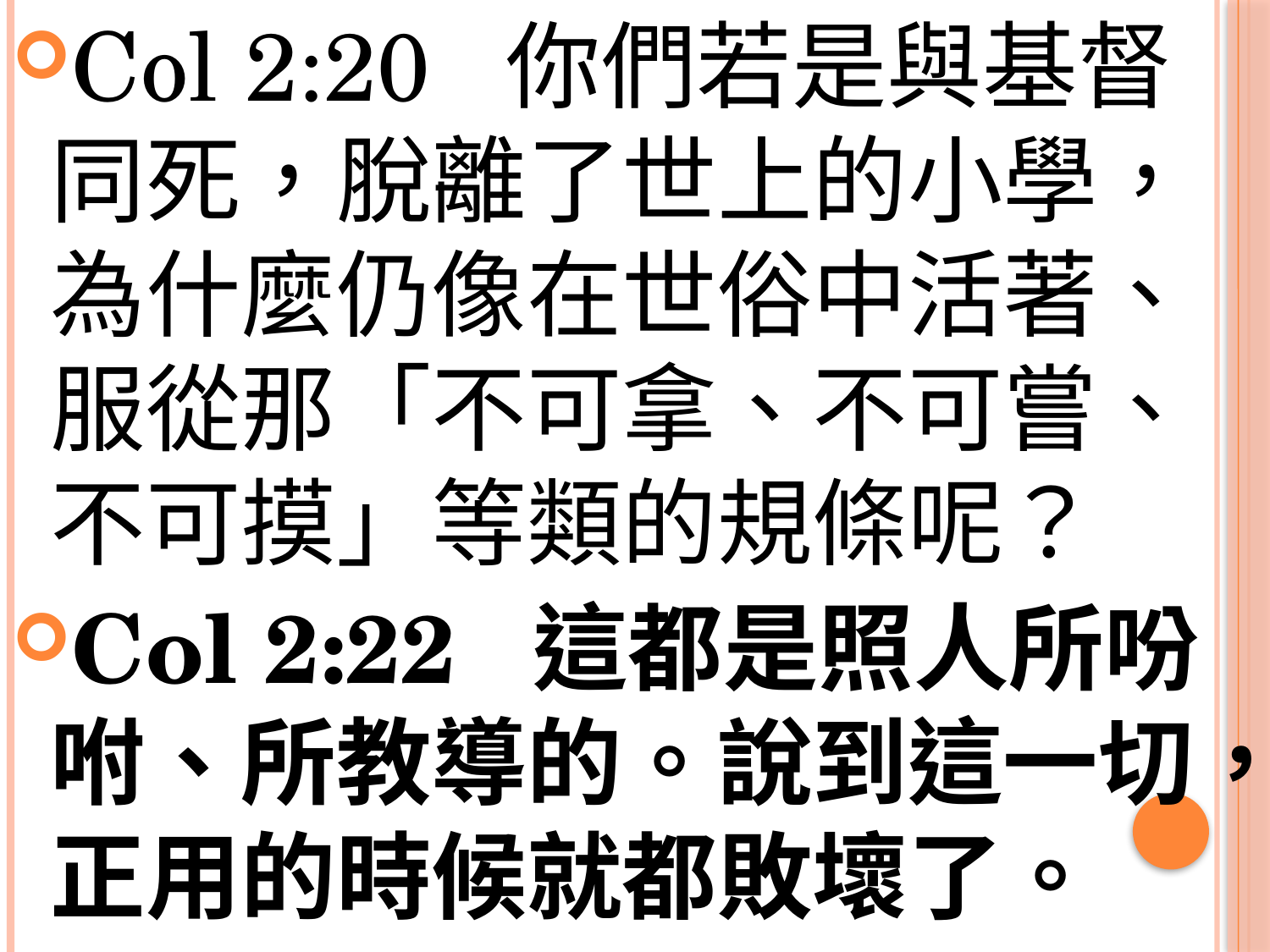

Col 2:20  你們若是與基督同死，脫離了世上的小學，為什麼仍像在世俗中活著、服從那「不可拿、不可嘗、不可摸」等類的規條呢？
Col 2:22  這都是照人所吩咐、所教導的。說到這一切，正用的時候就都敗壞了。